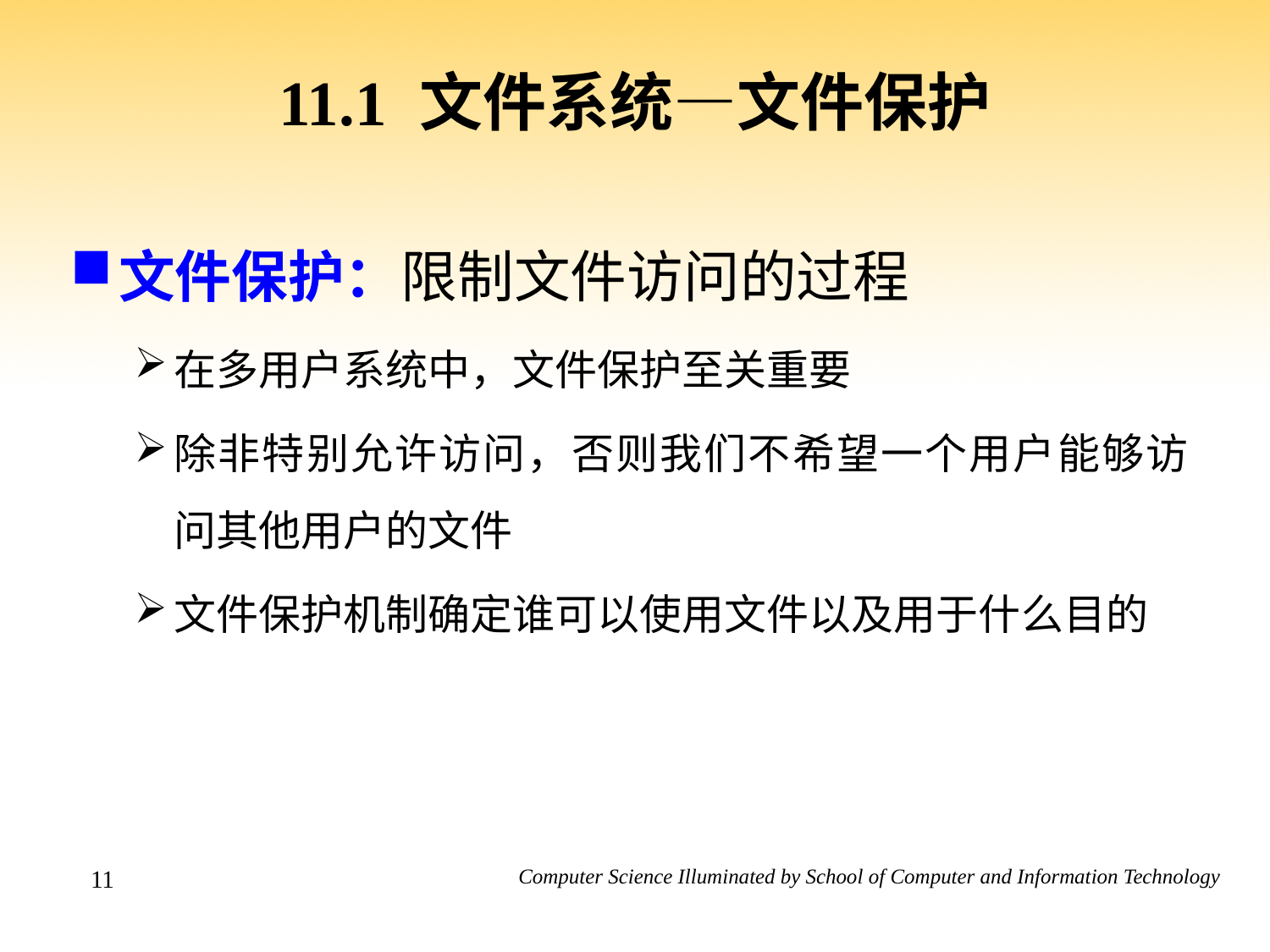

# 11.1 文件系统—文件保护
文件保护：限制文件访问的过程
在多用户系统中，文件保护至关重要
除非特别允许访问，否则我们不希望一个用户能够访问其他用户的文件
文件保护机制确定谁可以使用文件以及用于什么目的
11